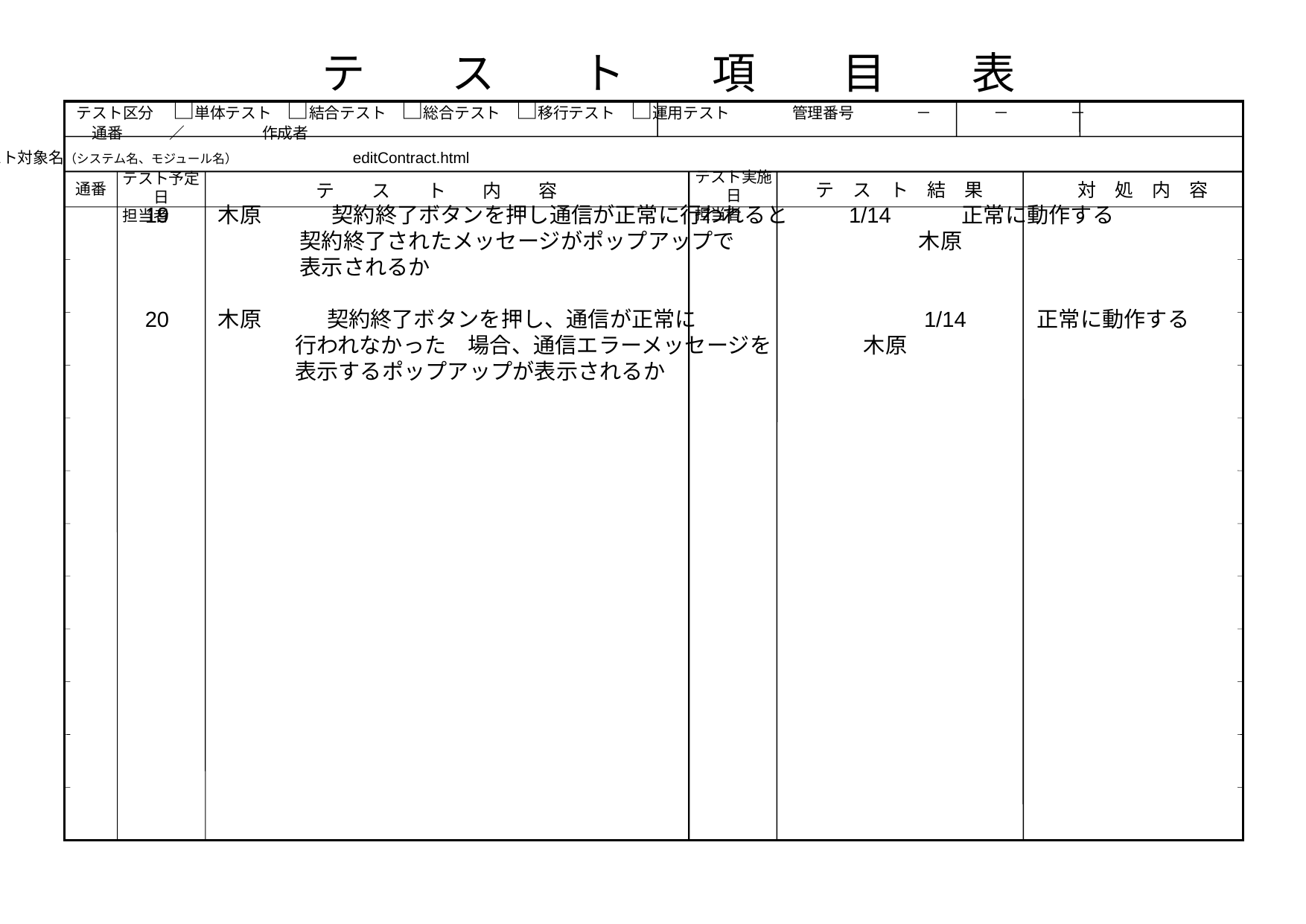

テ　　ス　　ト　　項　　目　　表
テスト区分　 □単体テスト　□結合テスト　□総合テスト　□移行テスト　□運用テスト　　         管理番号　　　　－　　　　－　　　　－　　　　　　通番　　　／　　　　　作成者

テスト対象名（システム名、モジュール名）　　　　　　　 editContract.html
テスト実施日
担当者
テスト予定日
担当者

テ　ス　ト　結　果
対　処　内　容
通番
テ　　ス　　ト　　内　　容
　19　　木原　　　 契約終了ボタンを押し通信が正常に行われると      　 1/14　　　正常に動作する
	　　　 契約終了されたメッセージがポップアップで	　　　　　　木原
	　　　 表示されるか

　20　　木原　　　契約終了ボタンを押し、通信が正常に　	　　　　　　1/14　　　正常に動作する
	　　　行われなかった　場合、通信エラーメッセージを　 　　　木原
	　　　表示するポップアップが表示されるか